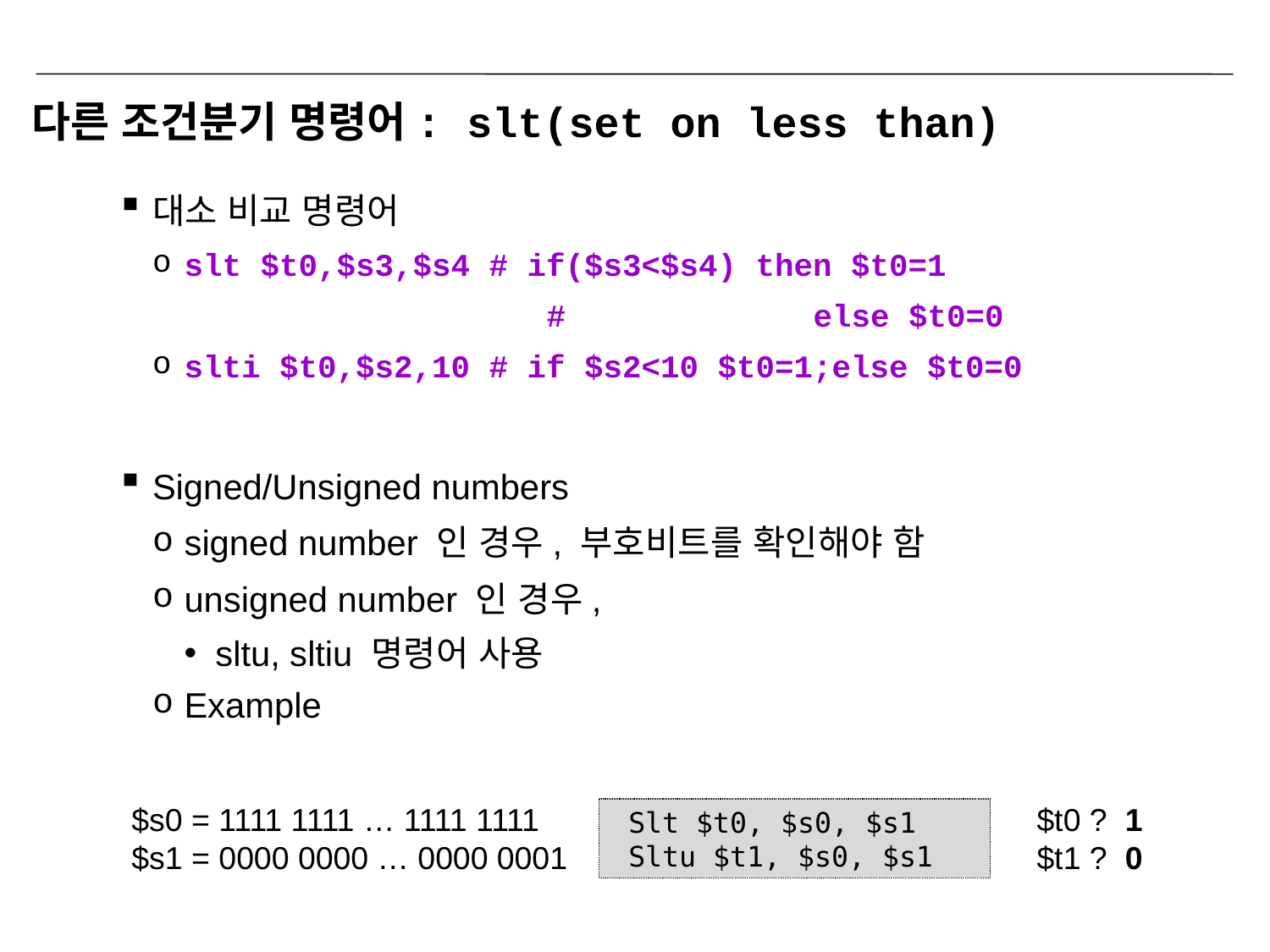

# 다른 조건분기 명령어: slt(set on less than)
대소 비교 명령어
slt $t0,$s3,$s4 # if($s3<$s4) then $t0=1
		      #             else $t0=0
slti $t0,$s2,10 # if $s2<10 $t0=1;else $t0=0

Signed/Unsigned numbers
signed number 인 경우, 부호비트를 확인해야 함
unsigned number 인 경우,
sltu, sltiu 명령어 사용
Example

$s0 = 1111 1111 … 1111 1111
$s1 = 0000 0000 … 0000 0001
$t0 ?  1
$t1 ?  0
 Slt $t0, $s0, $s1
 Sltu $t1, $s0, $s1